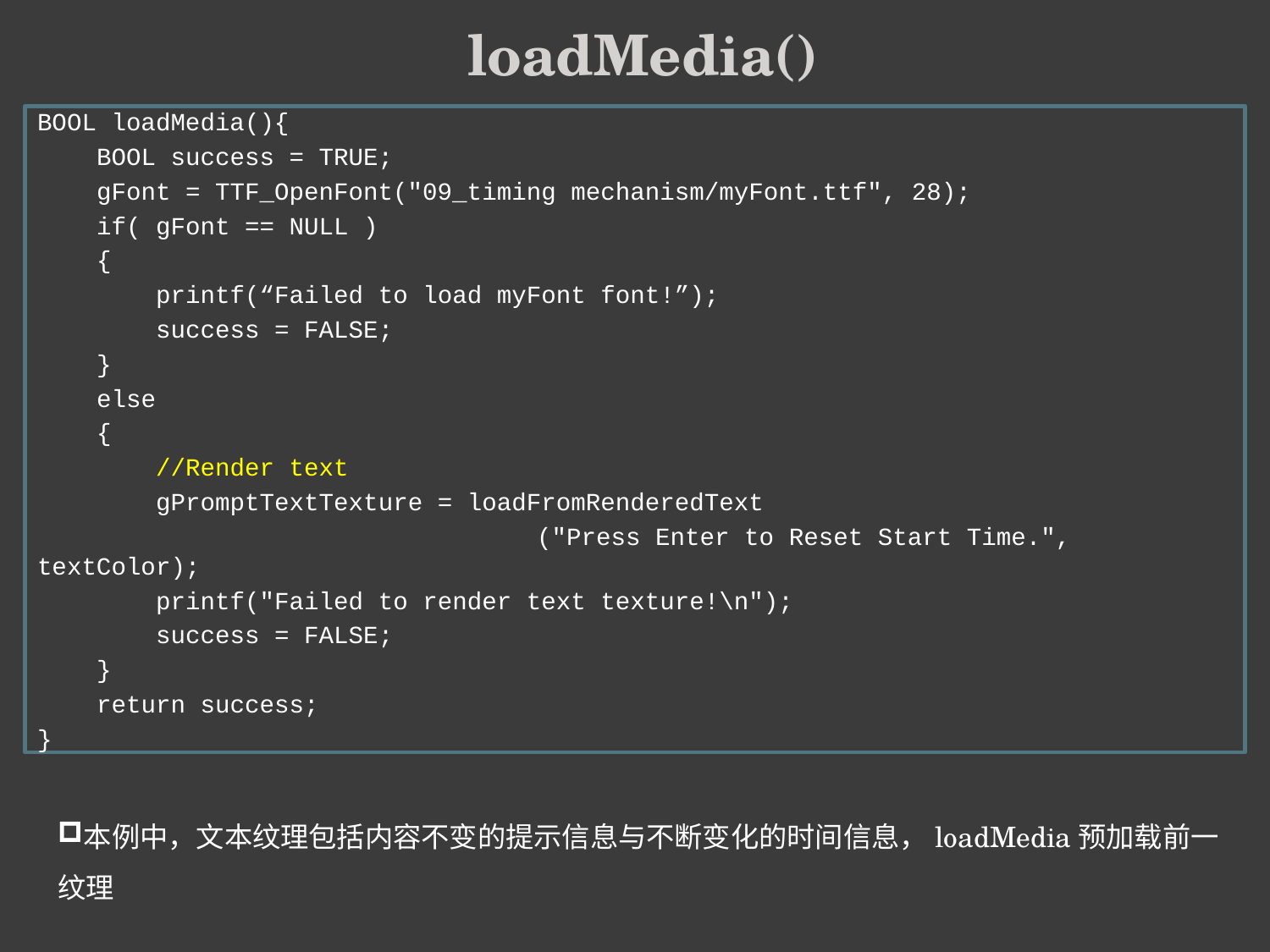

loadMedia()
BOOL loadMedia(){
    BOOL success = TRUE;
    gFont = TTF_OpenFont("09_timing mechanism/myFont.ttf", 28);
    if( gFont == NULL )
    {
        printf(“Failed to load myFont font!”);
        success = FALSE;
    }
    else
    {
        //Render text
        gPromptTextTexture = loadFromRenderedText
			        ("Press Enter to Reset Start Time.", textColor);
        printf("Failed to render text texture!\n");
        success = FALSE;
    }
    return success;
}

本例中，文本纹理包括内容不变的提示信息与不断变化的时间信息，loadMedia预加载前一纹理